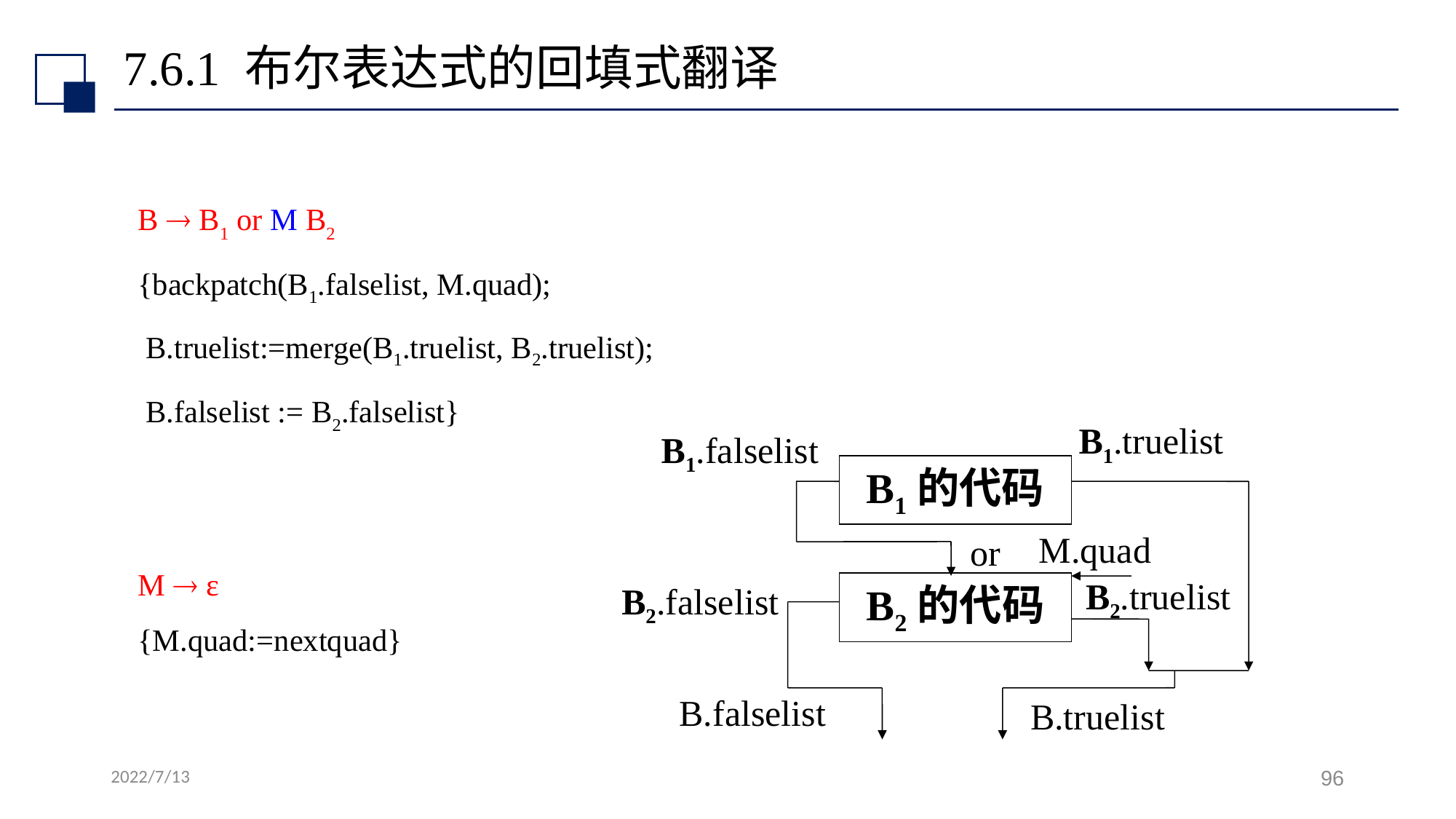

# 7.6.1 布尔表达式的回填式翻译
B → B1 or M B2
{backpatch(B1.falselist, M.quad);
 B.truelist:=merge(B1.truelist, B2.truelist);
 B.falselist := B2.falselist}

M → ε
{M.quad:=nextquad}
B1.truelist
B1.falselist
B1的代码

M.quad
or

B2.truelist
B2.falselist
B2的代码

B.falselist

B.truelist
2022/7/13
96